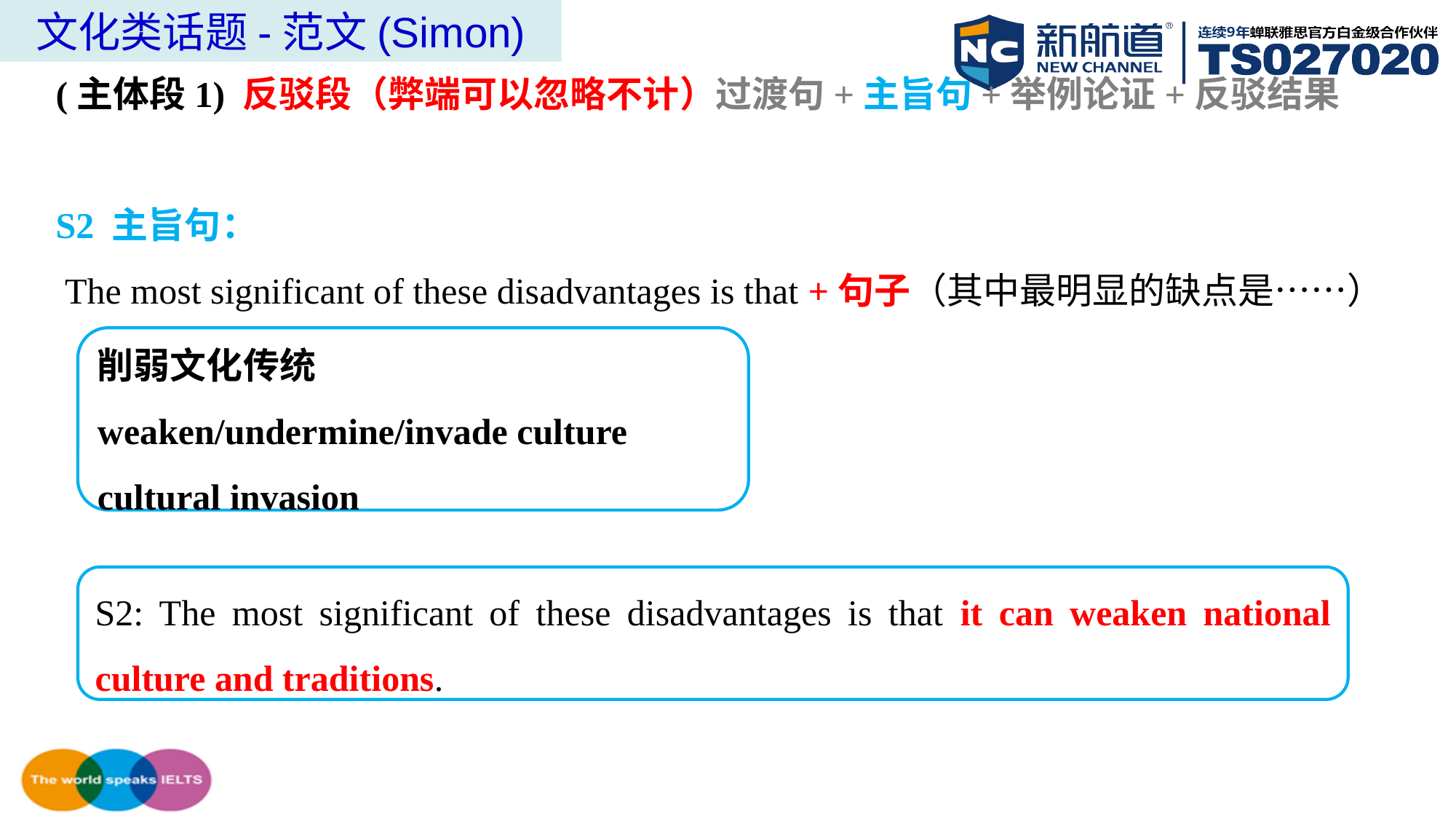

文化类话题-范文(Simon)
(主体段1) 反驳段（弊端可以忽略不计）过渡句+主旨句+举例论证+反驳结果

S2 主旨句：
 The most significant of these disadvantages is that +句子（其中最明显的缺点是……）

削弱文化传统
weaken/undermine/invade culture
cultural invasion
S2: The most significant of these disadvantages is that it can weaken national culture and traditions.